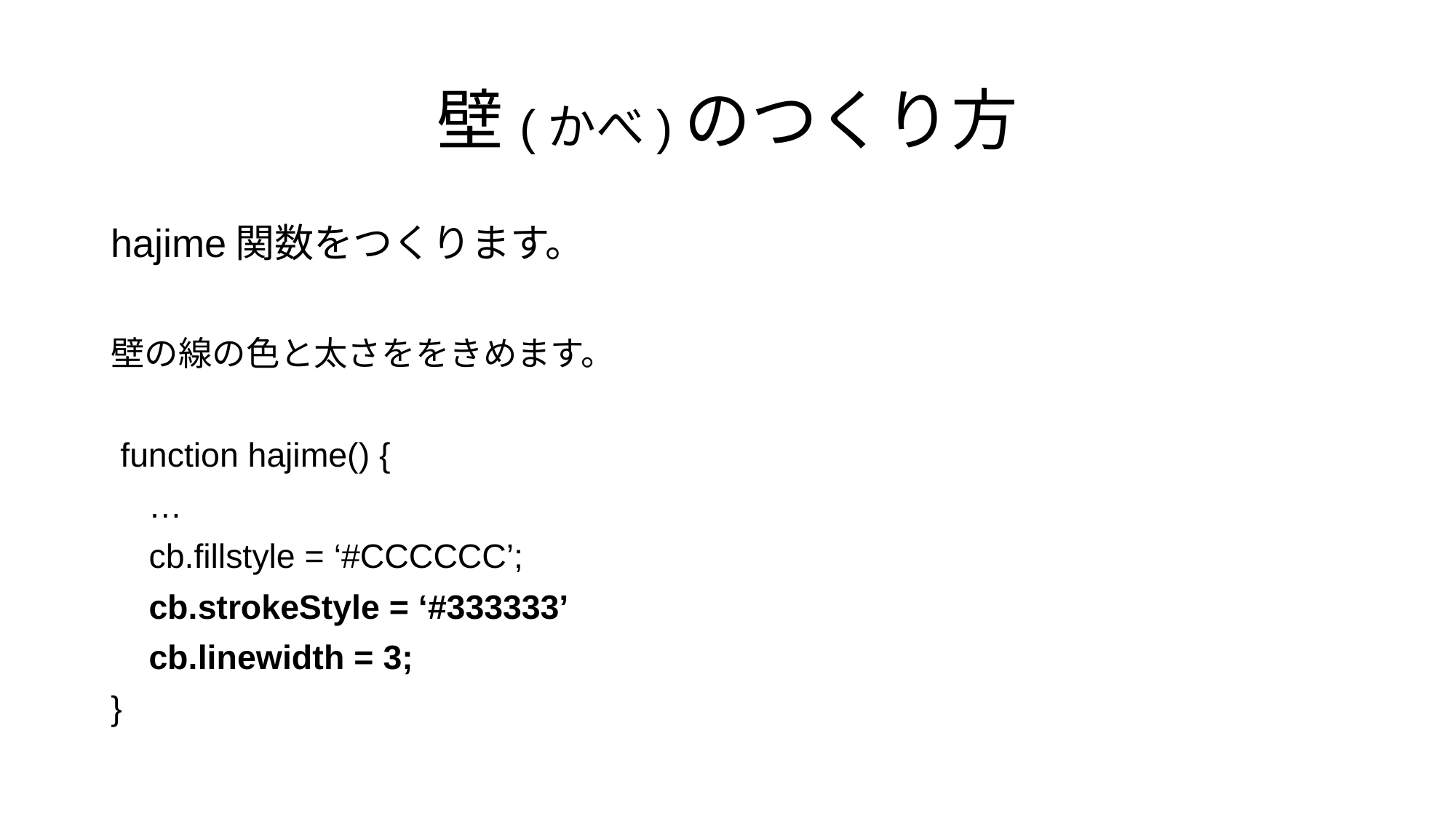

# 壁(かべ)のつくり方
hajime関数をつくります。

壁の線の色と太さををきめます。

 function hajime() {
    …
    cb.fillstyle = ‘#CCCCCC’;
    cb.strokeStyle = ‘#333333’
    cb.linewidth = 3;
}